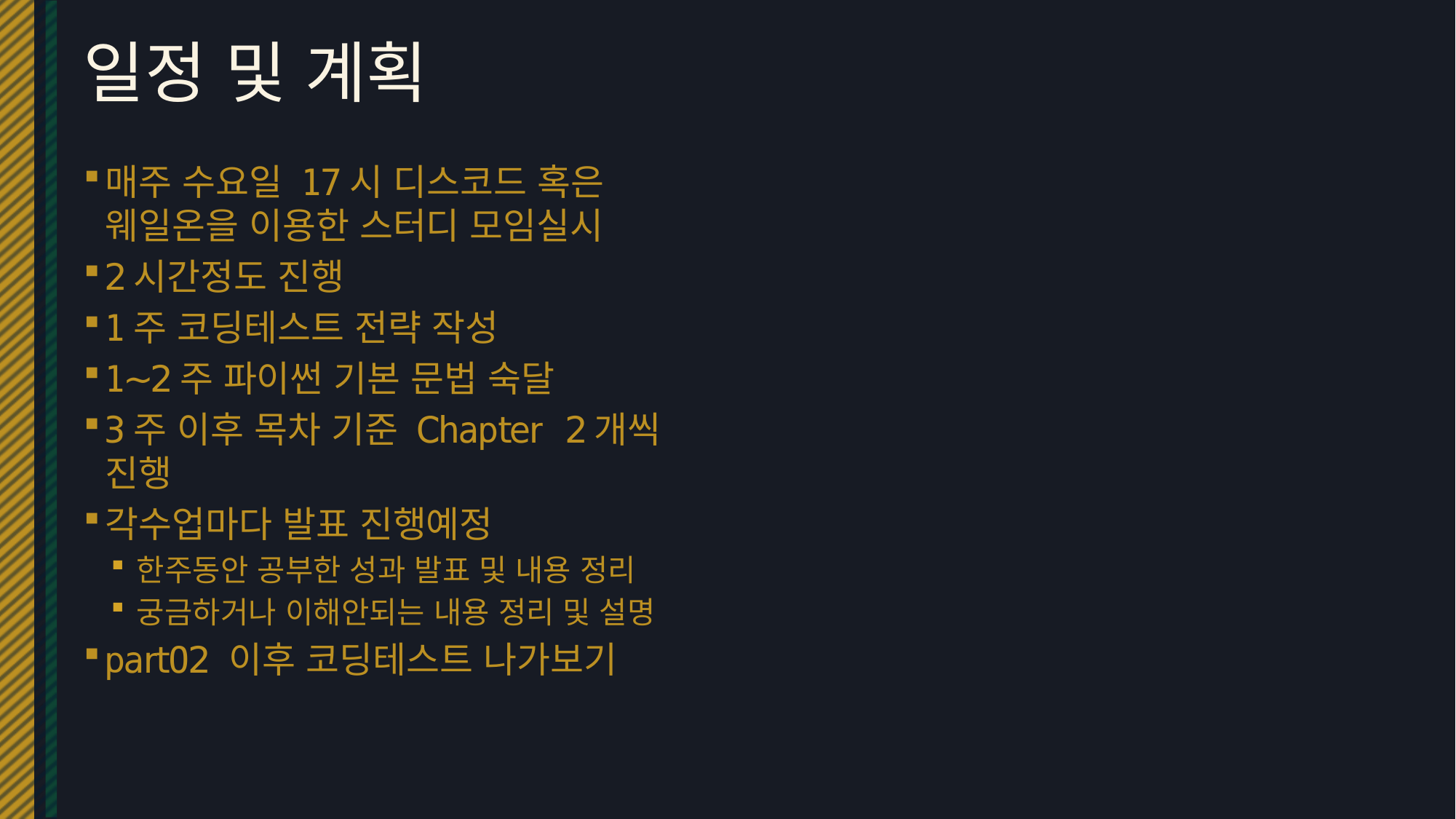

# 일정 및 계획
매주 수요일 17시 디스코드 혹은 웨일온을 이용한 스터디 모임실시
2시간정도 진행
1주 코딩테스트 전략 작성
1~2주 파이썬 기본 문법 숙달
3주 이후 목차 기준 Chapter  2개씩 진행
각수업마다 발표 진행예정
한주동안 공부한 성과 발표 및 내용 정리
궁금하거나 이해안되는 내용 정리 및 설명
part02 이후 코딩테스트 나가보기